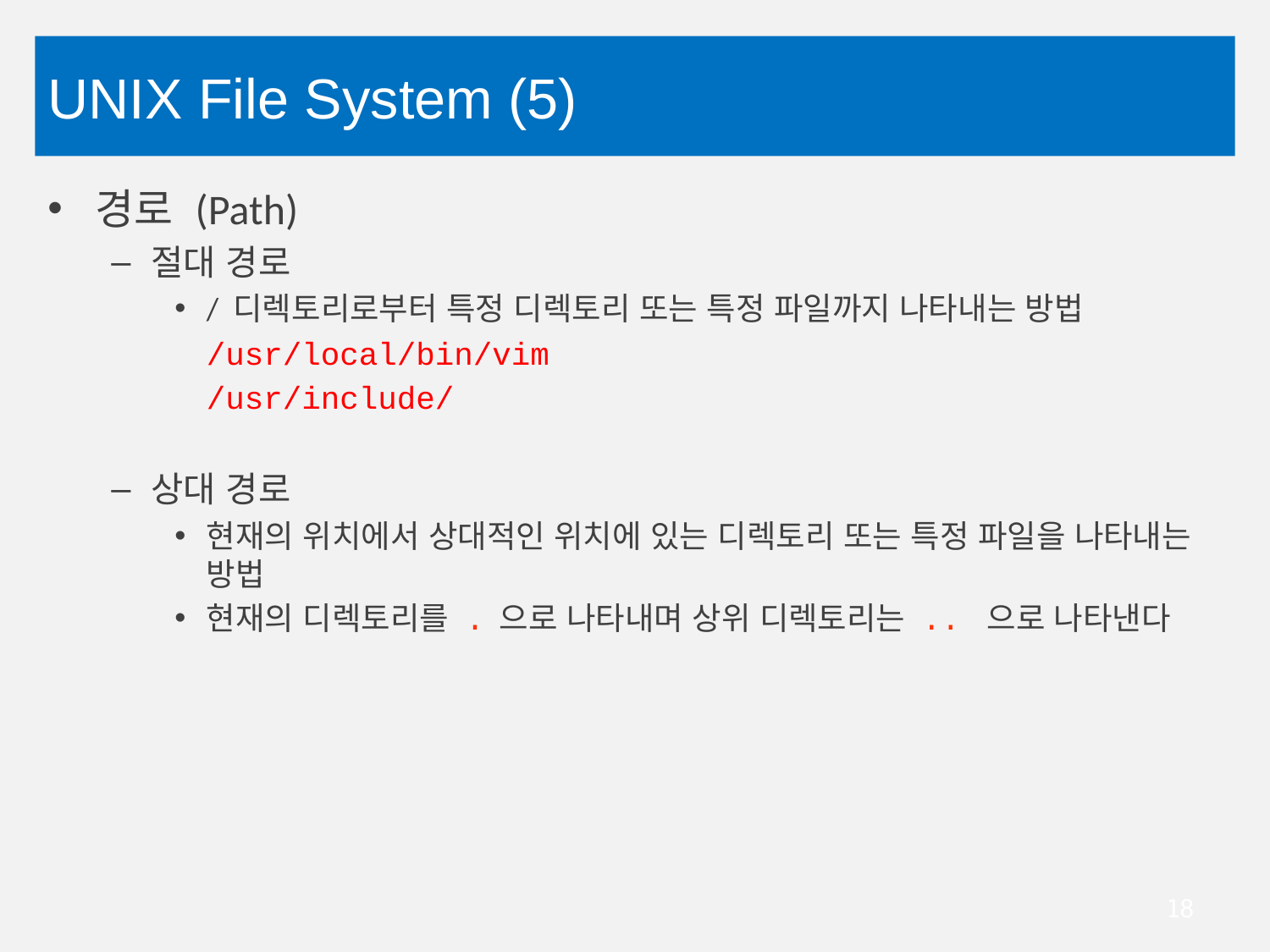

# UNIX File System (5)
경로 (Path)
절대 경로
/ 디렉토리로부터 특정 디렉토리 또는 특정 파일까지 나타내는 방법
	/usr/local/bin/vim
	/usr/include/

상대 경로
현재의 위치에서 상대적인 위치에 있는 디렉토리 또는 특정 파일을 나타내는 방법
현재의 디렉토리를 . 으로 나타내며 상위 디렉토리는 .. 으로 나타낸다
18